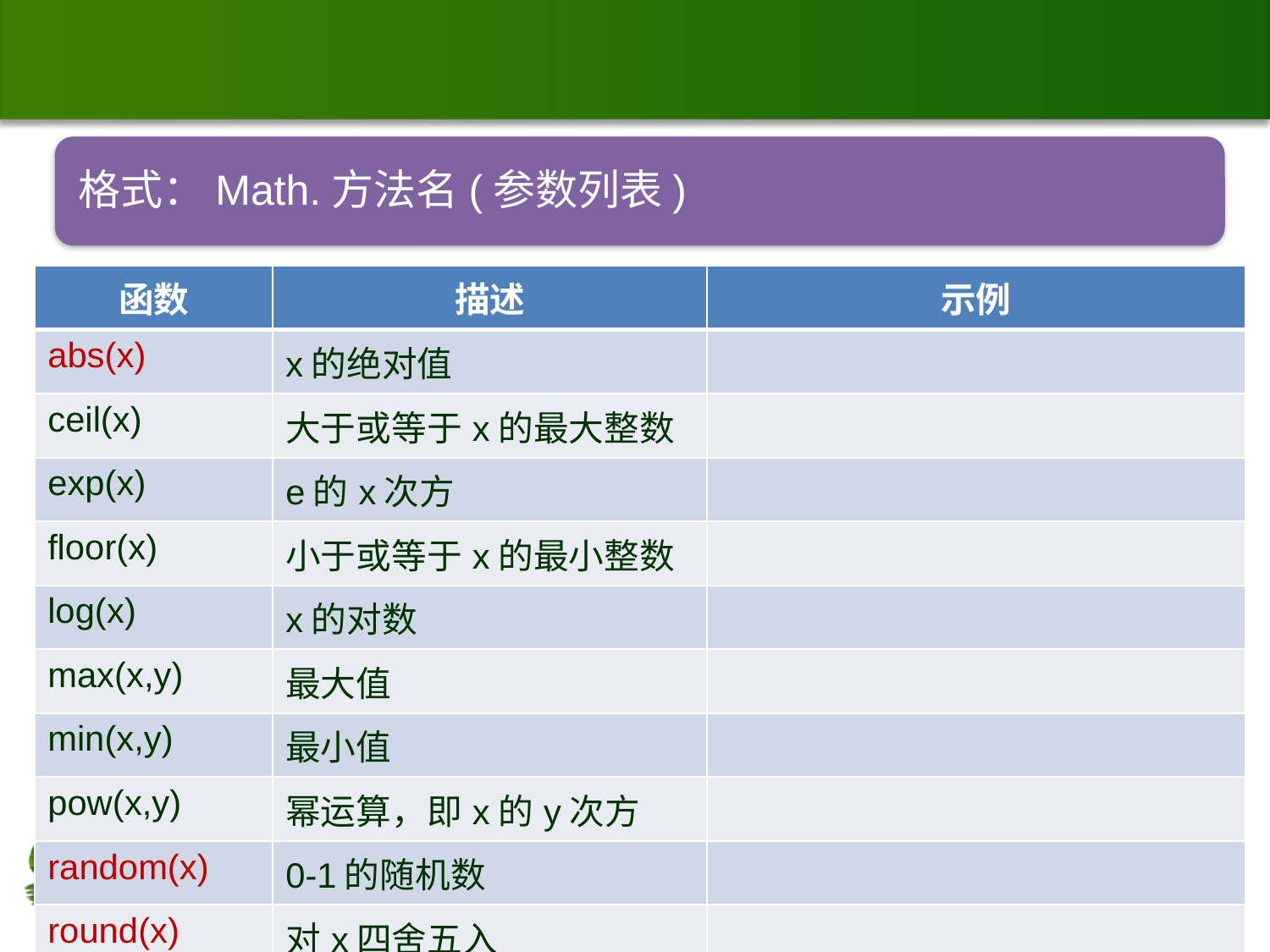

#
格式：Math.方法名(参数列表)
| 函数 | 描述 | 示例 |
| --- | --- | --- |
| abs(x) | x的绝对值 |  |
| ceil(x) | 大于或等于x的最大整数 |  |
| exp(x) | e的x次方 |  |
| floor(x) | 小于或等于x的最小整数 |  |
| log(x) | x的对数 |  |
| max(x,y) | 最大值 |  |
| min(x,y) | 最小值 |  |
| pow(x,y) | 幂运算，即x的y次方 |  |
| random(x) | 0-1的随机数 |  |
| round(x) | 对x四舍五入 |  |
| sqrt(x) | x的平方根 |  |